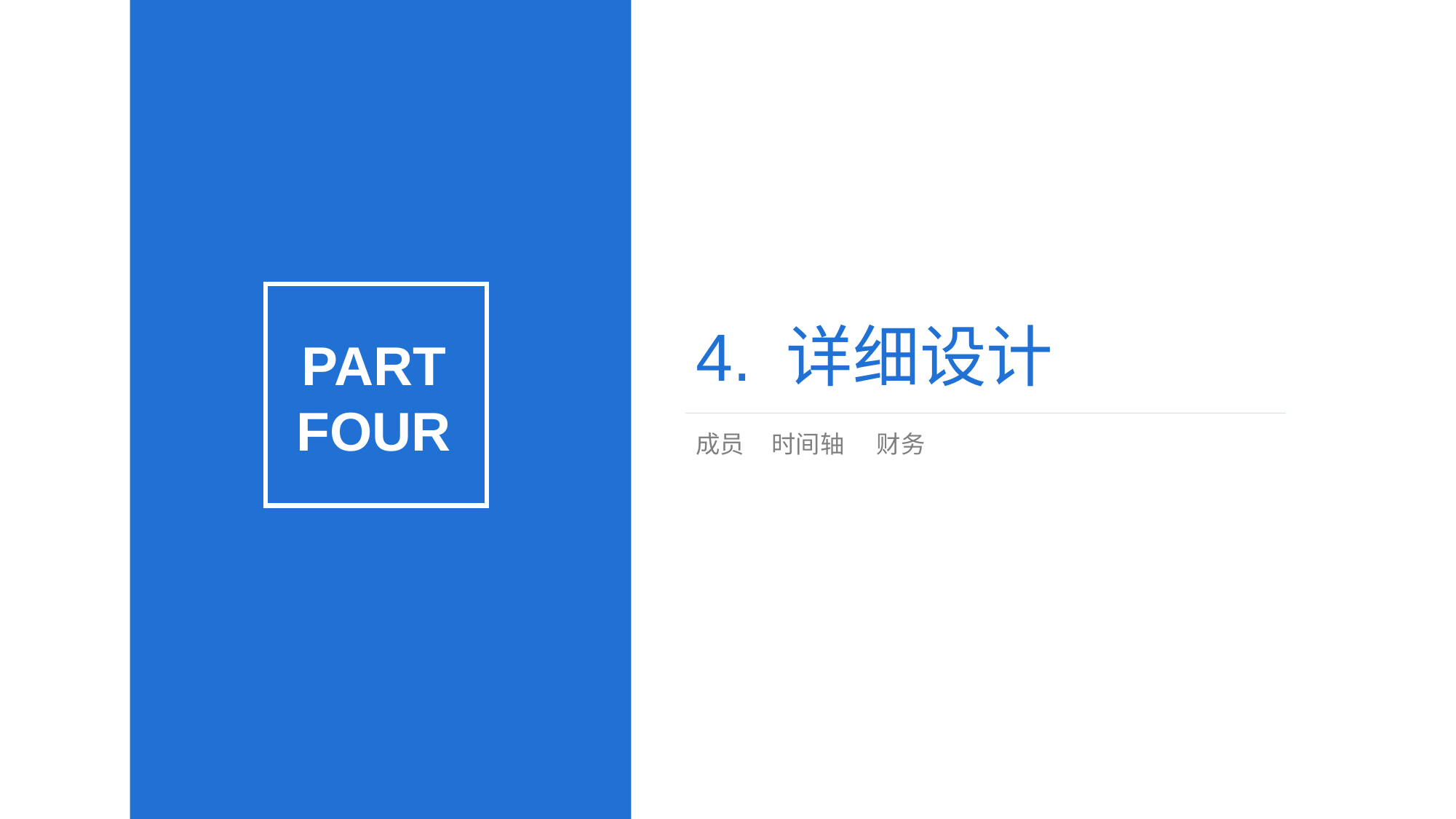

# 4. 详细设计
PART
FOUR
成员     时间轴      财务